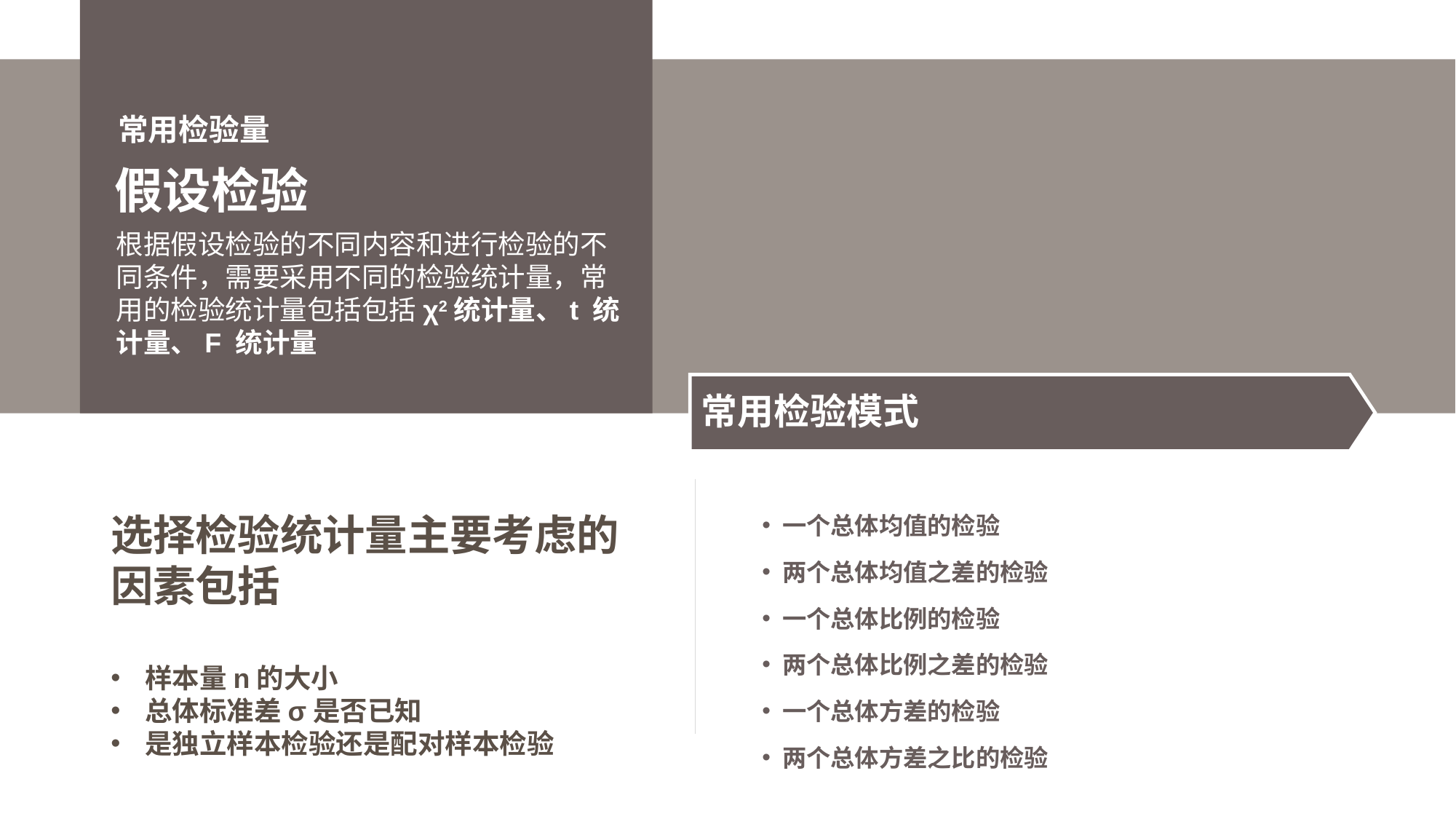

常用检验量
假设检验
根据假设检验的不同内容和进行检验的不同条件，需要采用不同的检验统计量，常用的检验统计量包括包括χ2统计量、t 统计量、F 统计量
常用检验模式
一个总体均值的检验
两个总体均值之差的检验
一个总体比例的检验
两个总体比例之差的检验
一个总体方差的检验
两个总体方差之比的检验

选择检验统计量主要考虑的因素包括

样本量n的大小
总体标准差σ是否已知
是独立样本检验还是配对样本检验